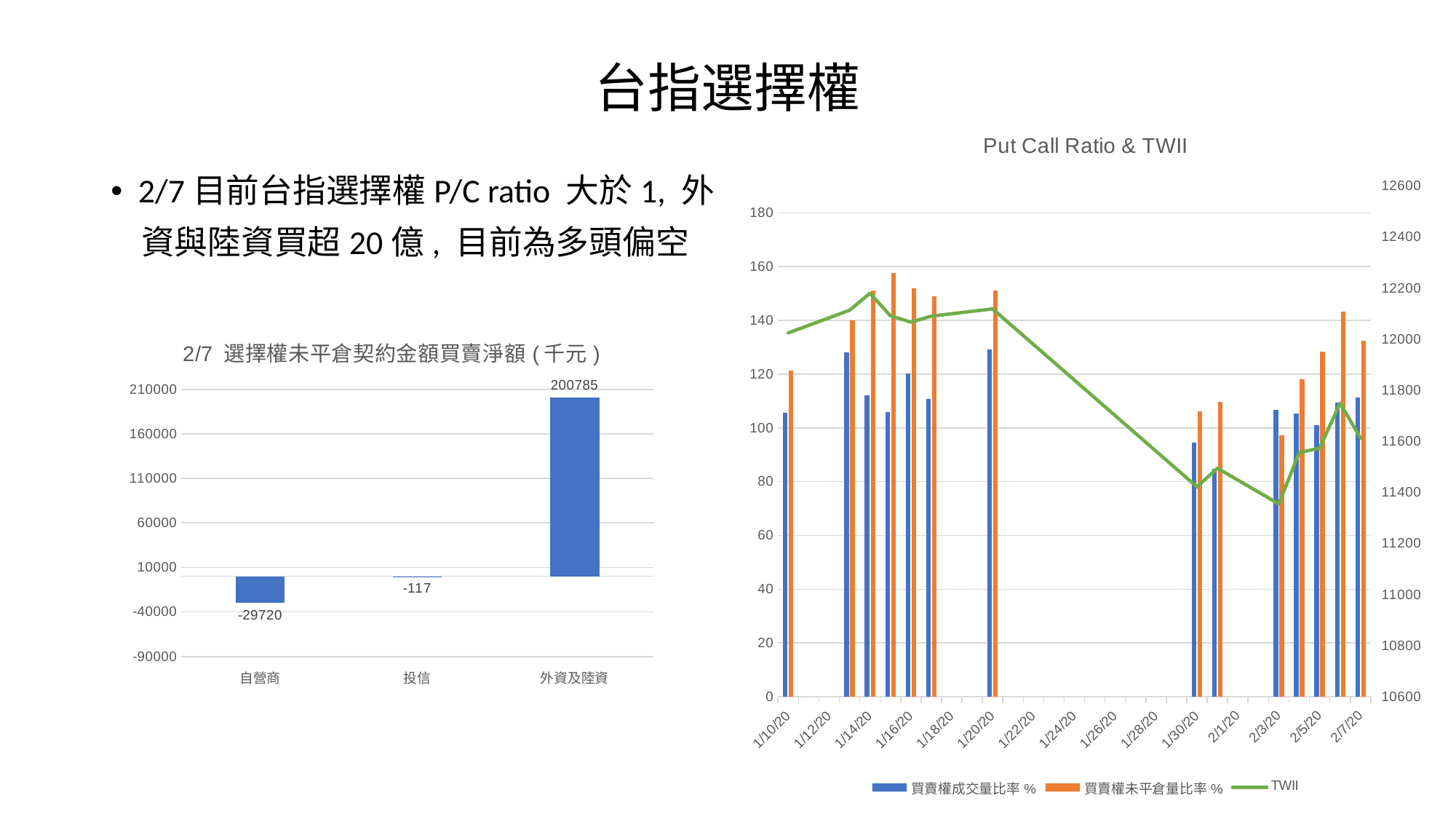

# 台指選擇權

### Chart: Put Call Ratio & TWII

| Category | 買賣權成交量比率% | 買賣權未平倉量比率% | TWII |
|---|---|---|---|
| 43840 | 105.62 | 121.25 | 12024.650391 |
| 43843 | 128.14 | 140.1 | 12113.419922 |
| 43844 | 112.21 | 151.26 | 12179.80957 |
| 43845 | 105.88 | 157.52 | 12091.879883 |
| 43846 | 120.24 | 152.05 | 12066.929688 |
| 43847 | 110.9 | 149.04 | 12090.290039 |
| 43850 | 129.28 | 151.09 | 12118.709961 |
| 43860 | 94.54 | 106.12 | 11421.740234 |
| 43861 | 84.88 | 109.66 | 11495.099609 |
| 43864 | 106.81 | 97.38 | 11354.919922 |
| 43865 | 105.47 | 118.12 | 11555.919922 |
| 43866 | 101.11 | 128.4 | 11573.620117 |
| 43867 | 109.54 | 143.37 | 11749.679688 |
| 43868 | 111.3 | 132.35 | 11612.80957 |
2/7目前台指選擇權P/C ratio 大於1, 外
   資與陸資買超20億, 目前為多頭偏空

### Chart: 2/7 選擇權未平倉契約金額買賣淨額(千元)

| Category | 未平倉契約金額買賣淨額(千元) |
|---|---|
| 自營商 | -29720.0 |
| 投信 | -117.0 |
| 外資及陸資 | 200785.0 |